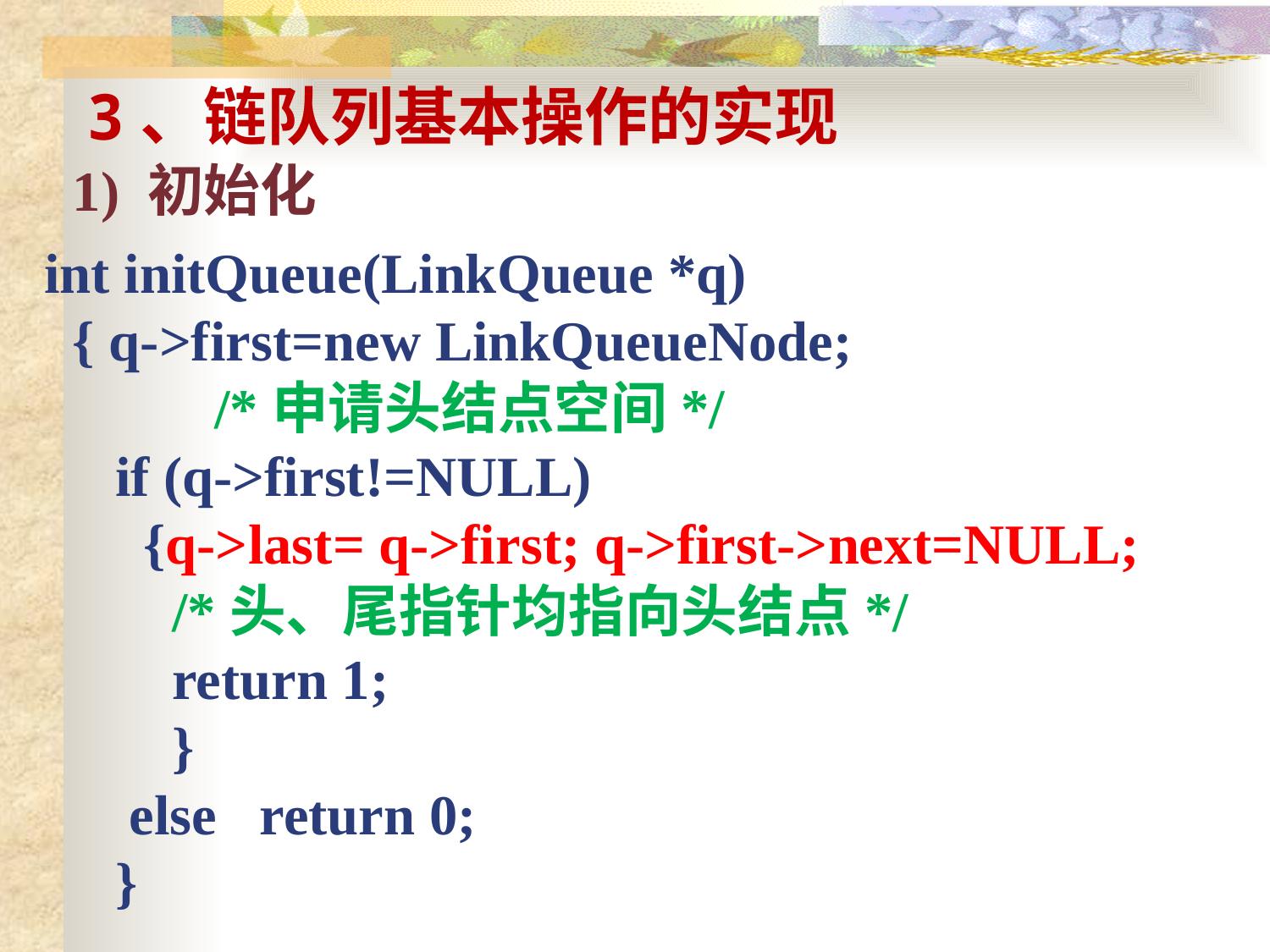

3、链队列基本操作的实现
  1) 初始化
int initQueue(LinkQueue *q)
  { q->first=new LinkQueueNode;
            /*申请头结点空间*/
     if (q->first!=NULL)
       {q->last= q->first; q->first->next=NULL;
         /*头、尾指针均指向头结点*/
         return 1;
         }
      else   return 0;
     }